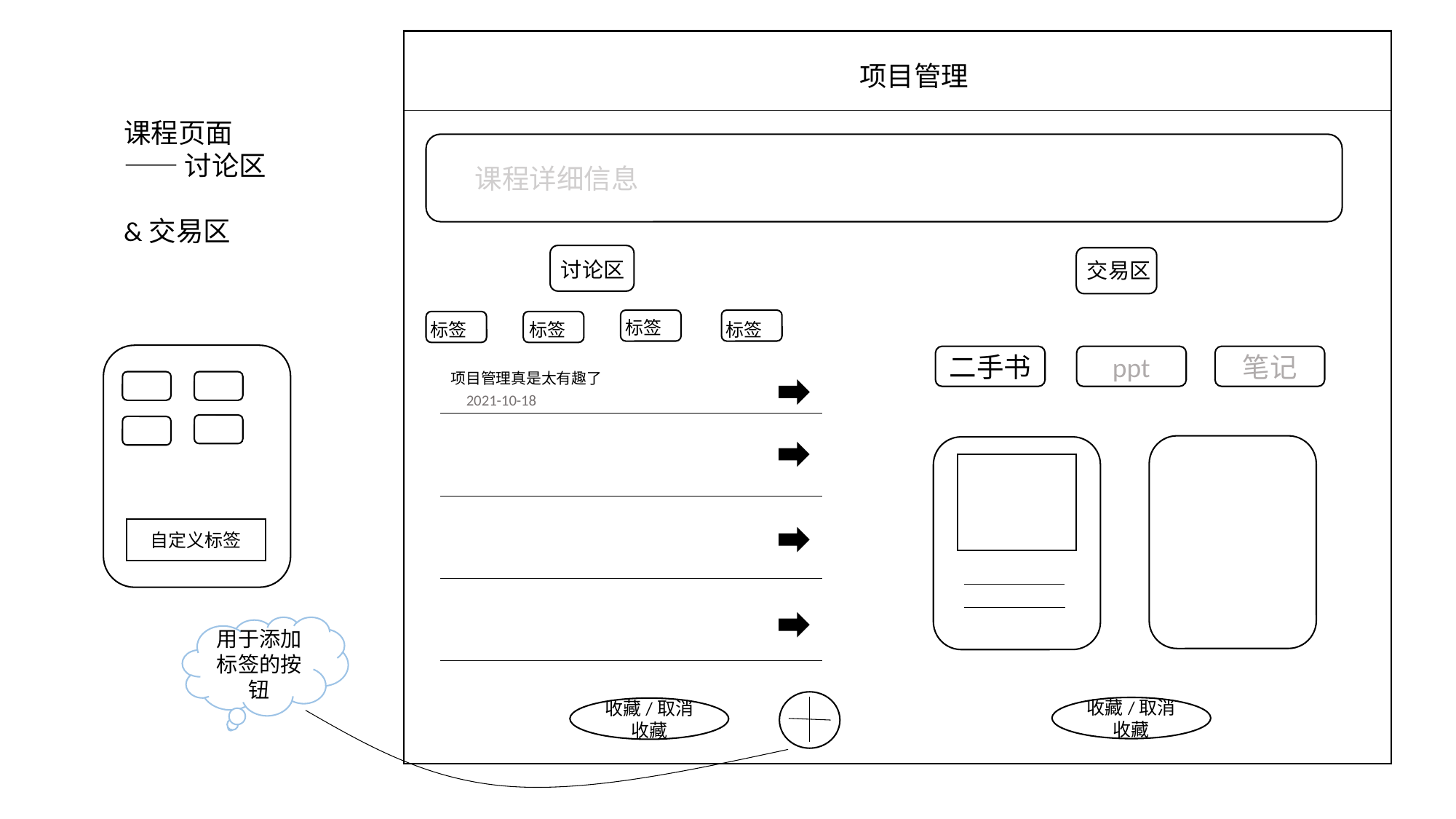

项目管理
课程页面
——讨论区

&交易区

课程详细信息

交易区
讨论区

标签

标签
标签
标签

自定义标签
二手书
ppt
笔记
项目管理真是太有趣了

2021-10-18

用于添加标签的按钮

收藏/取消收藏
收藏/取消收藏